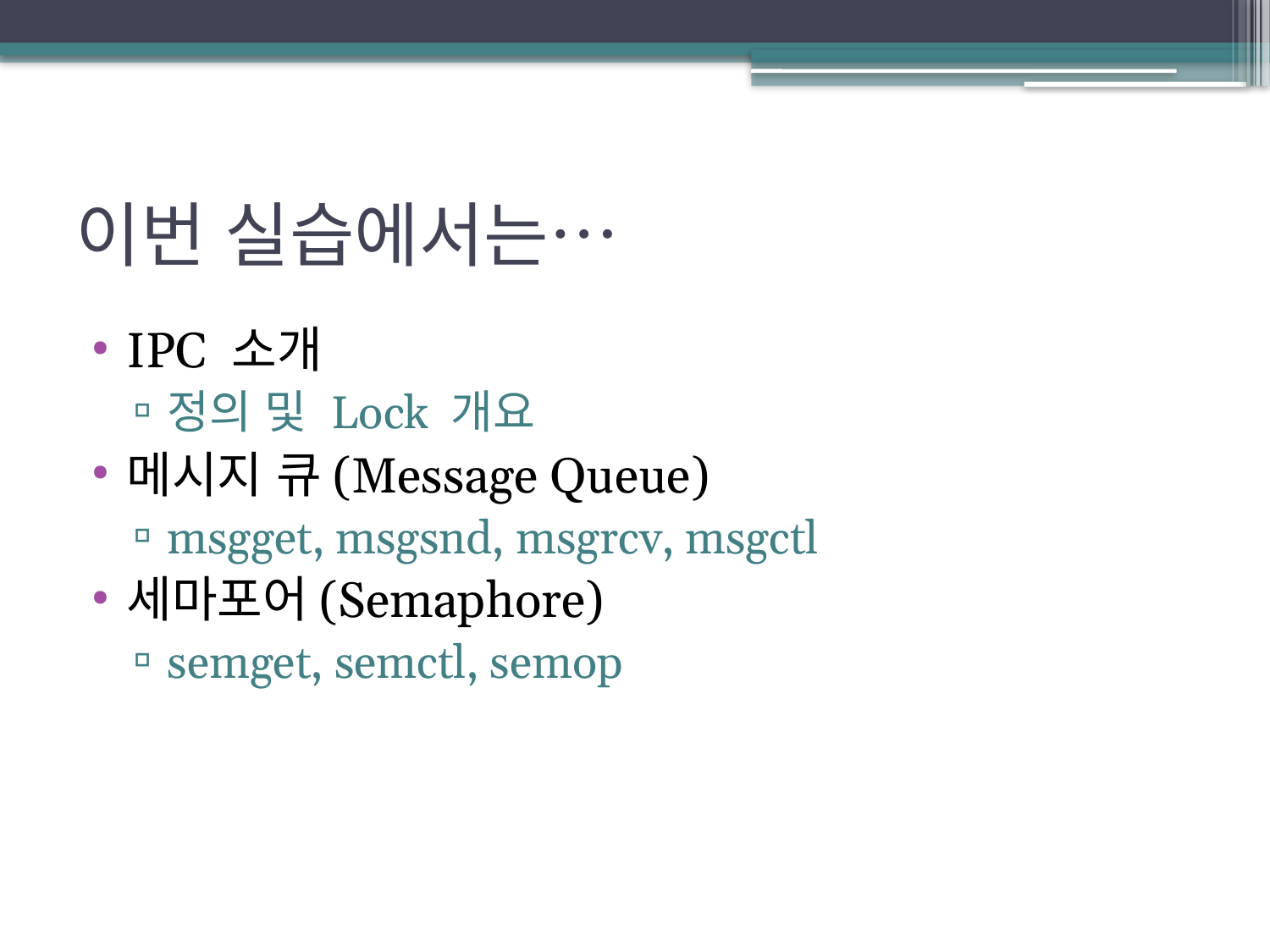

# 이번 실습에서는…
IPC 소개
정의 및 Lock 개요
메시지 큐(Message Queue)
msgget, msgsnd, msgrcv, msgctl
세마포어(Semaphore)
semget, semctl, semop